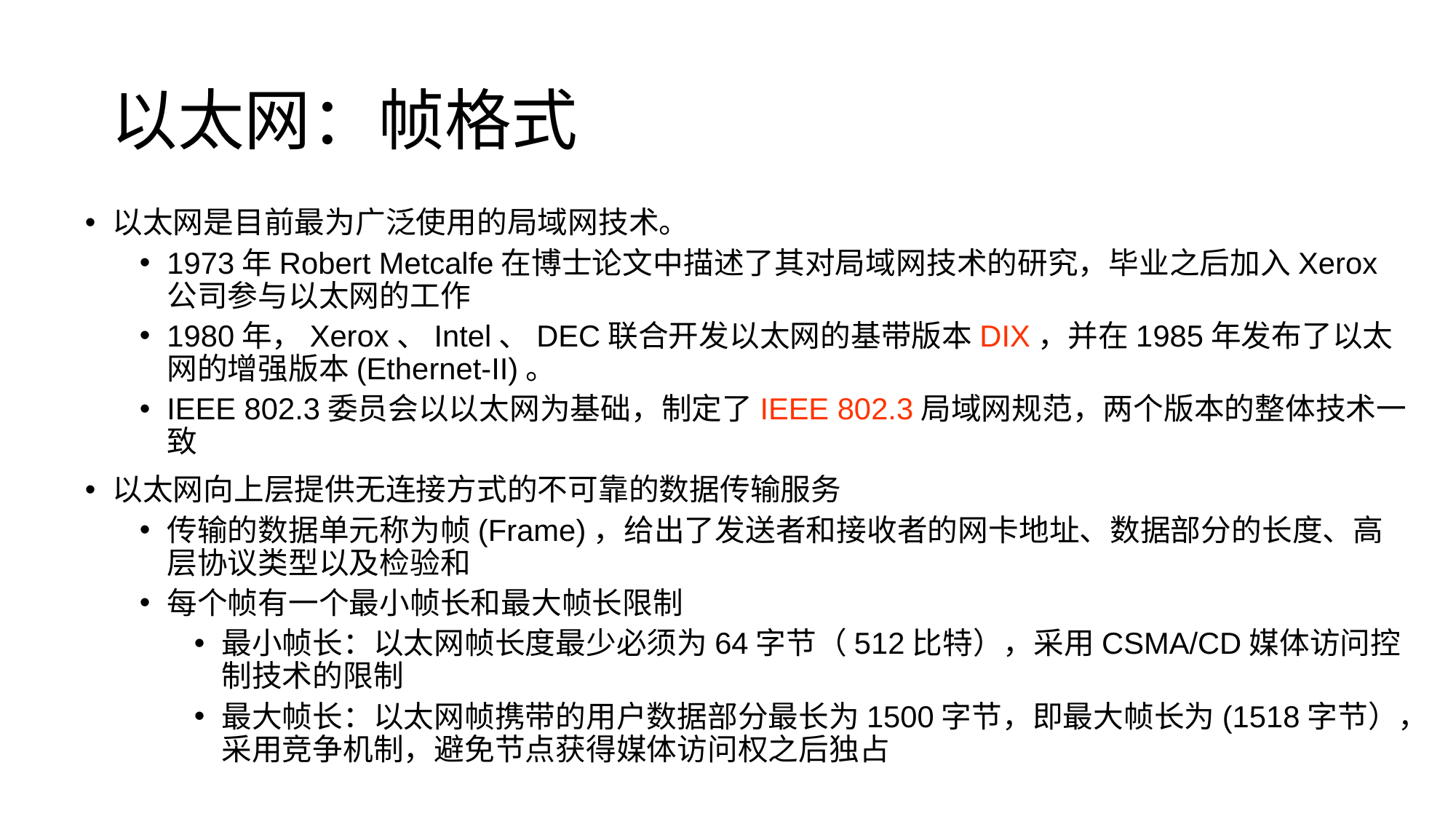

# 以太网：帧格式
以太网是目前最为广泛使用的局域网技术。
1973年Robert Metcalfe在博士论文中描述了其对局域网技术的研究，毕业之后加入Xerox公司参与以太网的工作
1980年，Xerox、Intel、DEC联合开发以太网的基带版本DIX，并在1985年发布了以太网的增强版本(Ethernet-II)。
IEEE 802.3委员会以以太网为基础，制定了IEEE 802.3局域网规范，两个版本的整体技术一致
以太网向上层提供无连接方式的不可靠的数据传输服务
传输的数据单元称为帧(Frame)，给出了发送者和接收者的网卡地址、数据部分的长度、高层协议类型以及检验和
每个帧有一个最小帧长和最大帧长限制
最小帧长：以太网帧长度最少必须为64字节（512比特），采用CSMA/CD媒体访问控制技术的限制
最大帧长：以太网帧携带的用户数据部分最长为1500字节，即最大帧长为(1518字节），采用竞争机制，避免节点获得媒体访问权之后独占